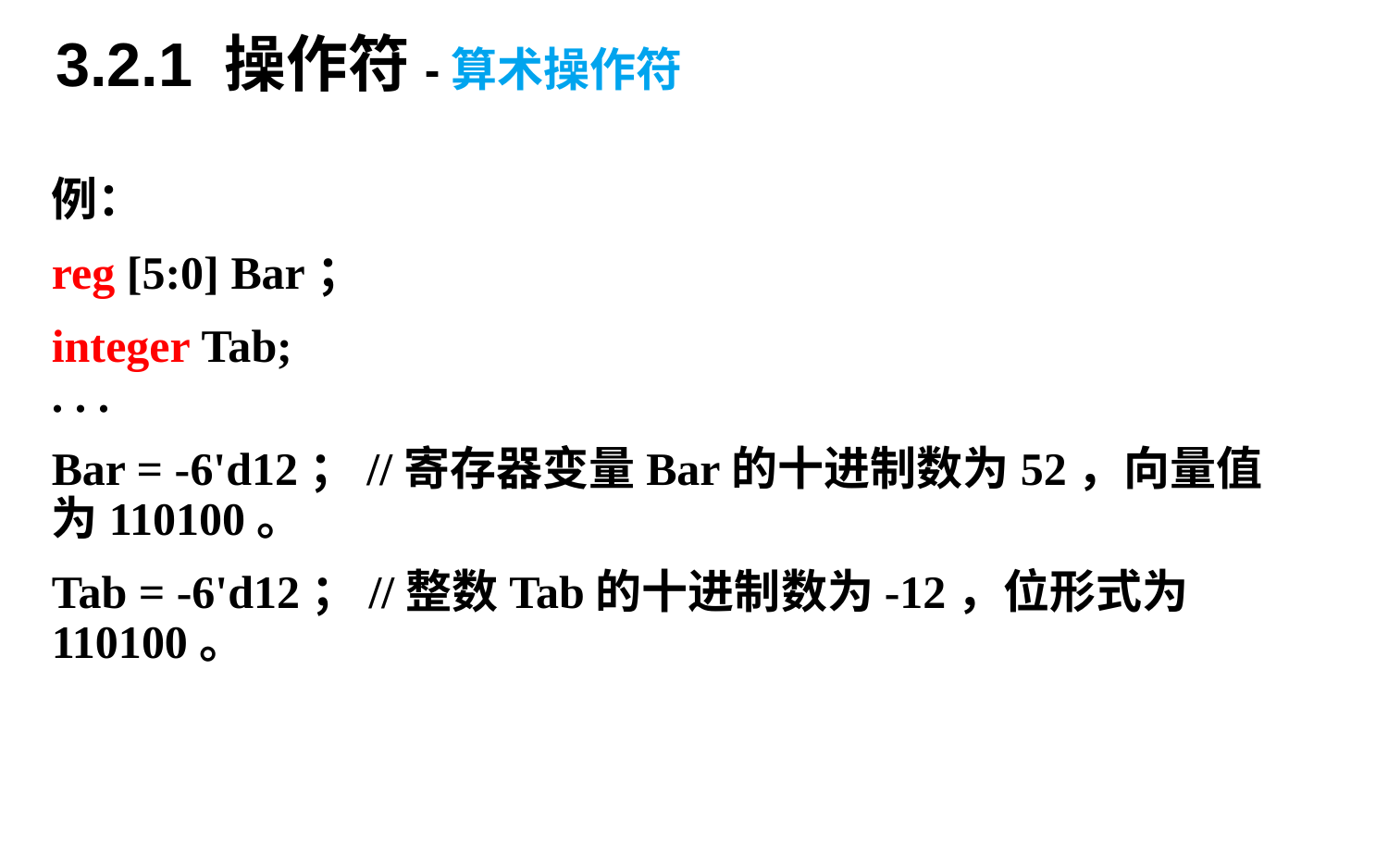

3.2.1 操作符-算术操作符
例：
reg [5:0] Bar；
integer Tab;
. . .
Bar = -6'd12；//寄存器变量Bar的十进制数为52，向量值为110100。
Tab = -6'd12；//整数Tab的十进制数为-12，位形式为110100。